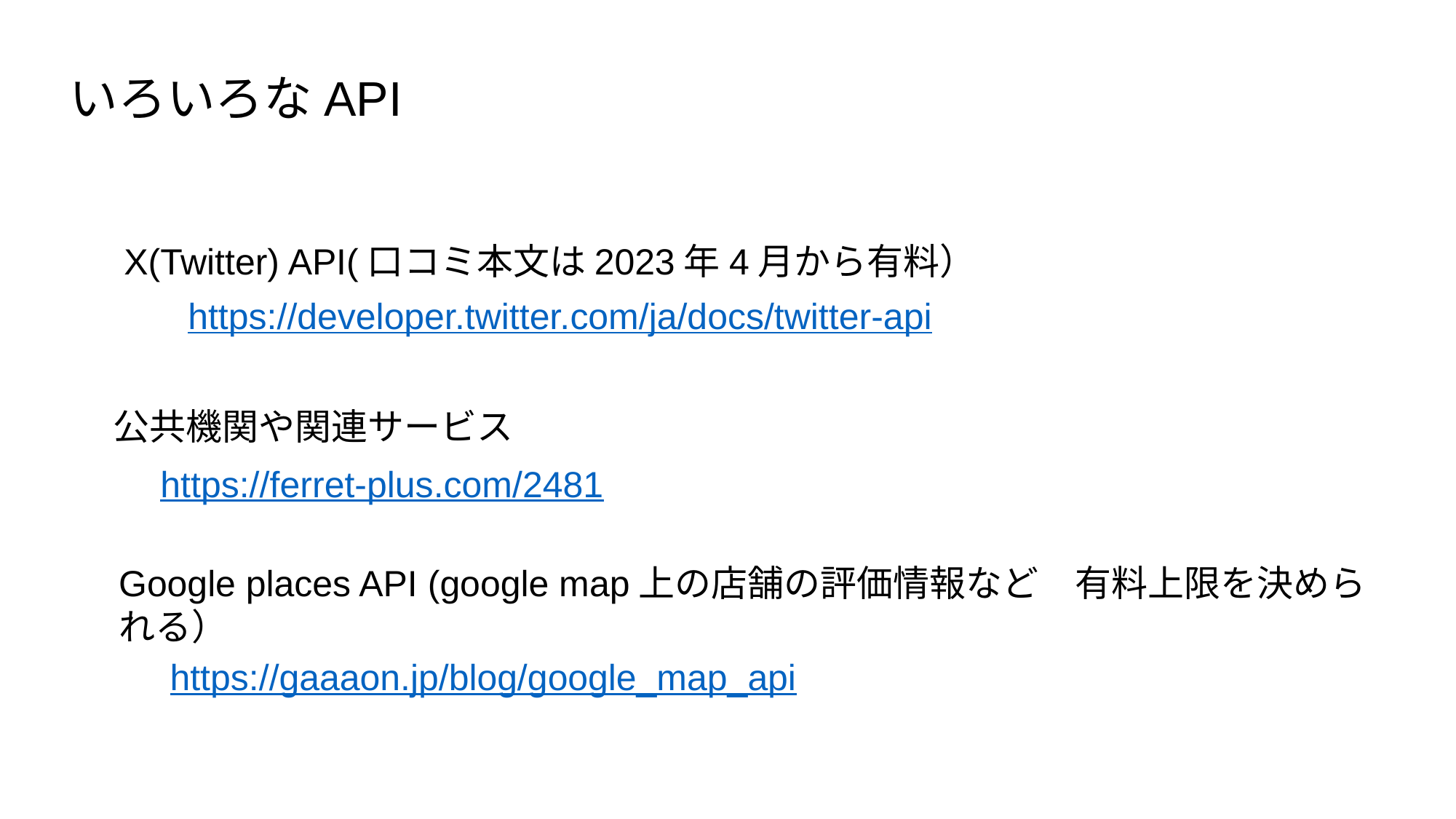

いろいろなAPI
X(Twitter) API(口コミ本文は2023年4月から有料）
https://developer.twitter.com/ja/docs/twitter-api

公共機関や関連サービス
https://ferret-plus.com/2481

Google places API (google map上の店舗の評価情報など　有料上限を決められる）
https://gaaaon.jp/blog/google_map_api